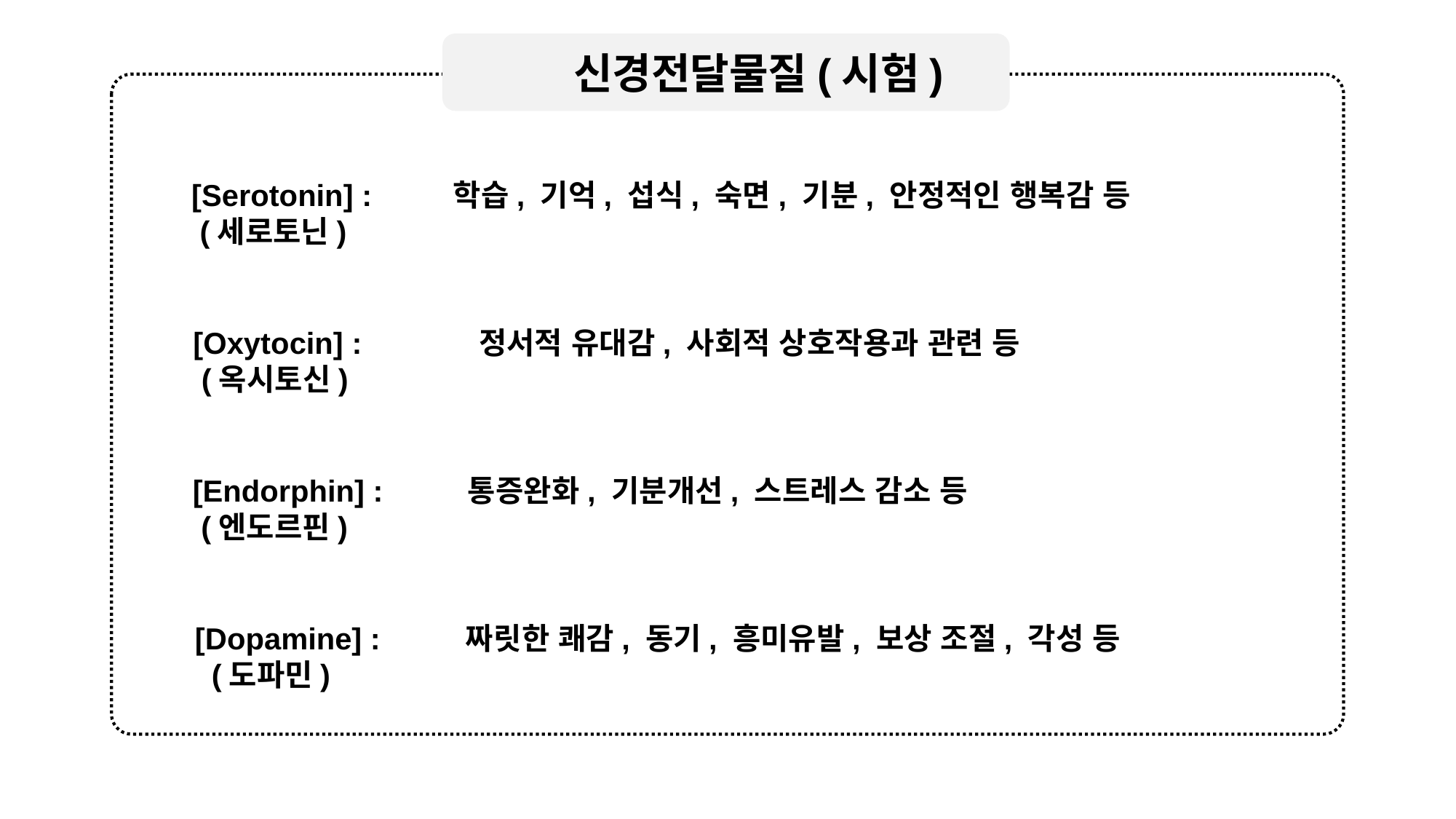

신경전달물질(시험)
#

[Serotonin] :
 (세로토닌)
학습, 기억, 섭식, 숙면, 기분, 안정적인 행복감 등
[Oxytocin] :
 (옥시토신)
정서적 유대감, 사회적 상호작용과 관련 등
[Endorphin] :
 (엔도르핀)
통증완화, 기분개선, 스트레스 감소 등
[Dopamine] :
  (도파민)
짜릿한 쾌감, 동기, 흥미유발, 보상 조절, 각성 등